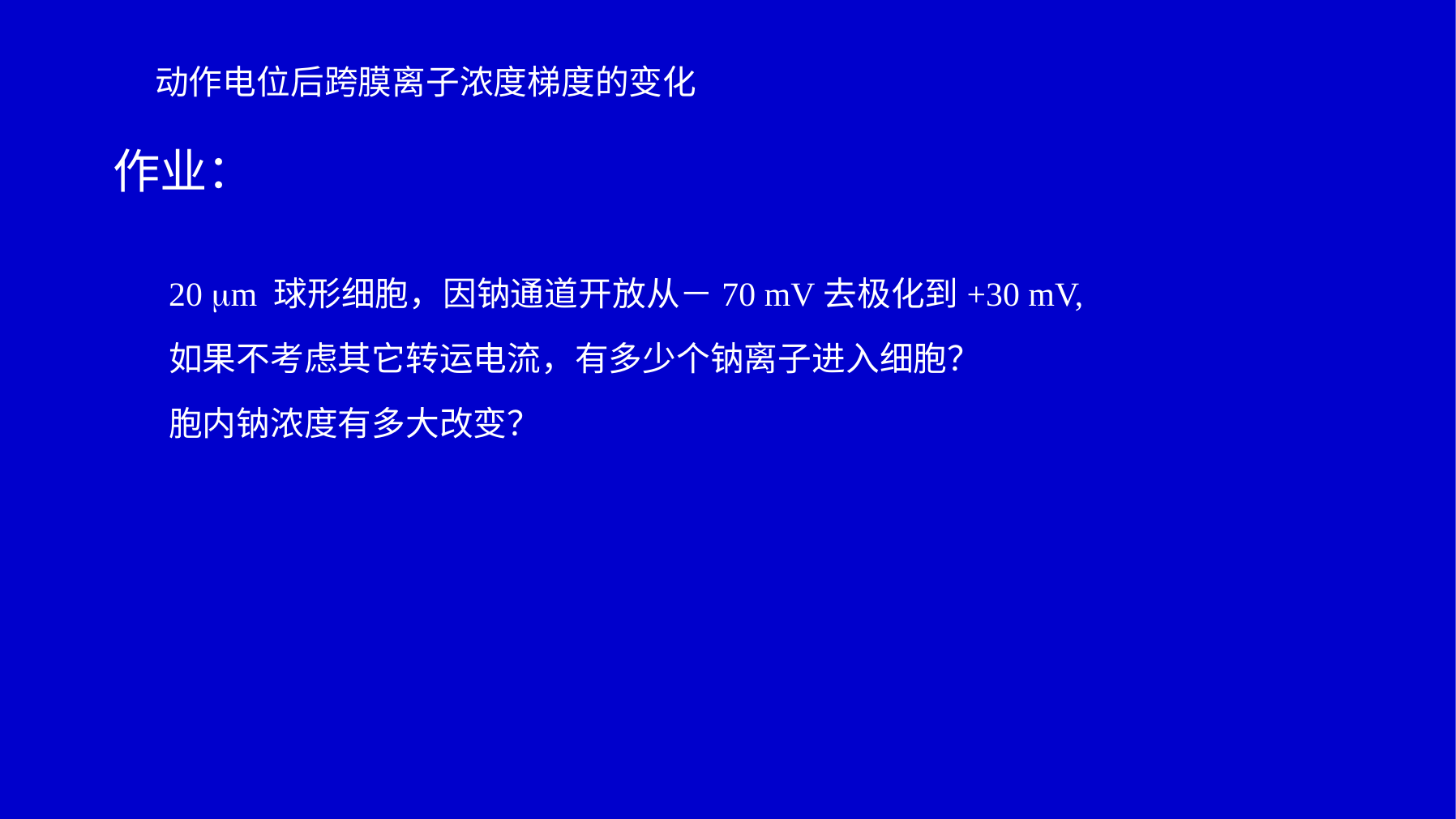

动作电位后跨膜离子浓度梯度的变化
作业：
20 μm 球形细胞，因钠通道开放从－70 mV去极化到+30 mV,
如果不考虑其它转运电流，有多少个钠离子进入细胞？
胞内钠浓度有多大改变？